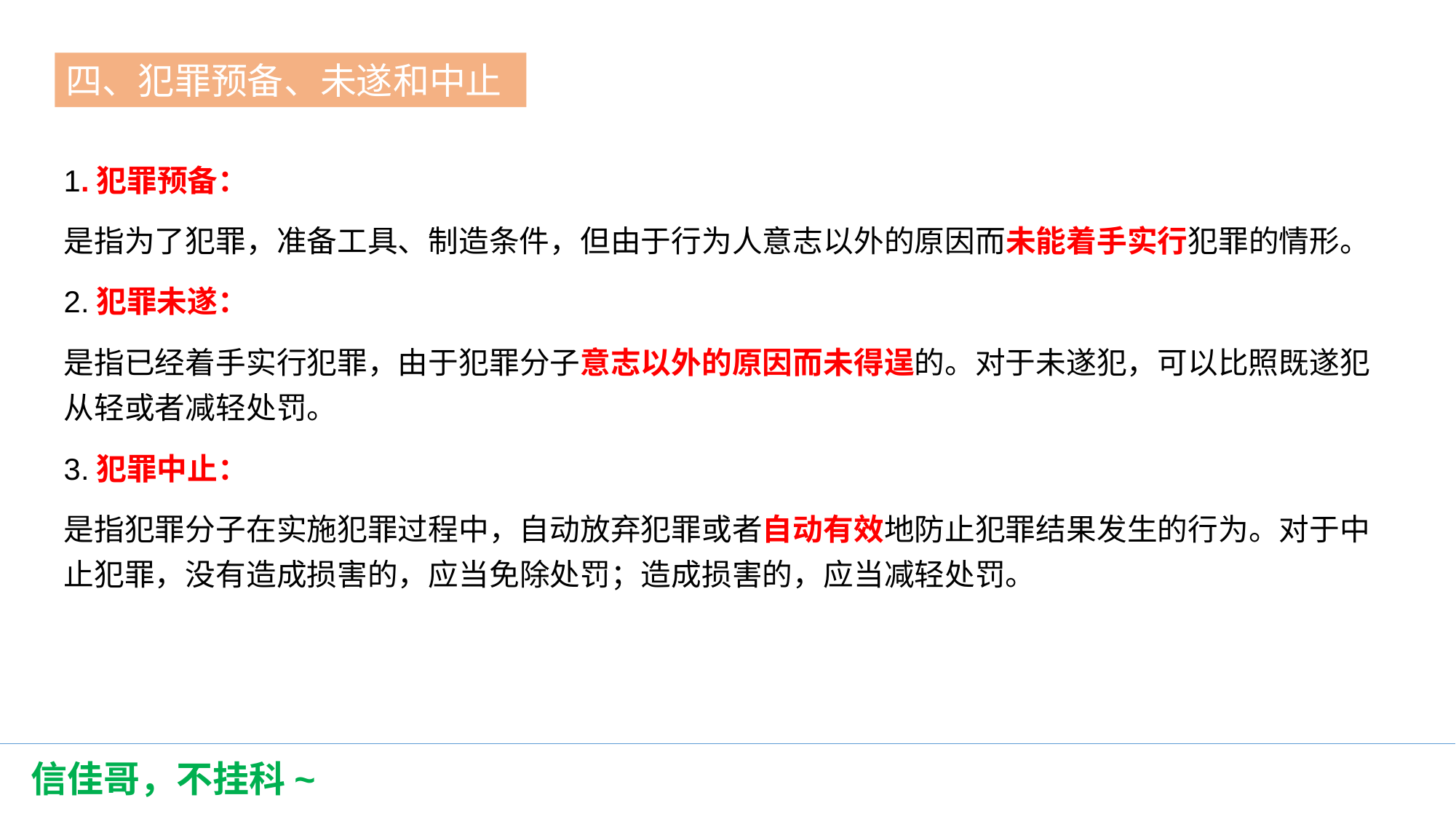

四、犯罪预备、未遂和中止
第一节
1.犯罪预备：
是指为了犯罪，准备工具、制造条件，但由于行为人意志以外的原因而未能着手实行犯罪的情形。
2.犯罪未遂：
是指已经着手实行犯罪，由于犯罪分子意志以外的原因而未得逞的。对于未遂犯，可以比照既遂犯从轻或者减轻处罚。
3.犯罪中止：
是指犯罪分子在实施犯罪过程中，自动放弃犯罪或者自动有效地防止犯罪结果发生的行为。对于中止犯罪，没有造成损害的，应当免除处罚；造成损害的，应当减轻处罚。